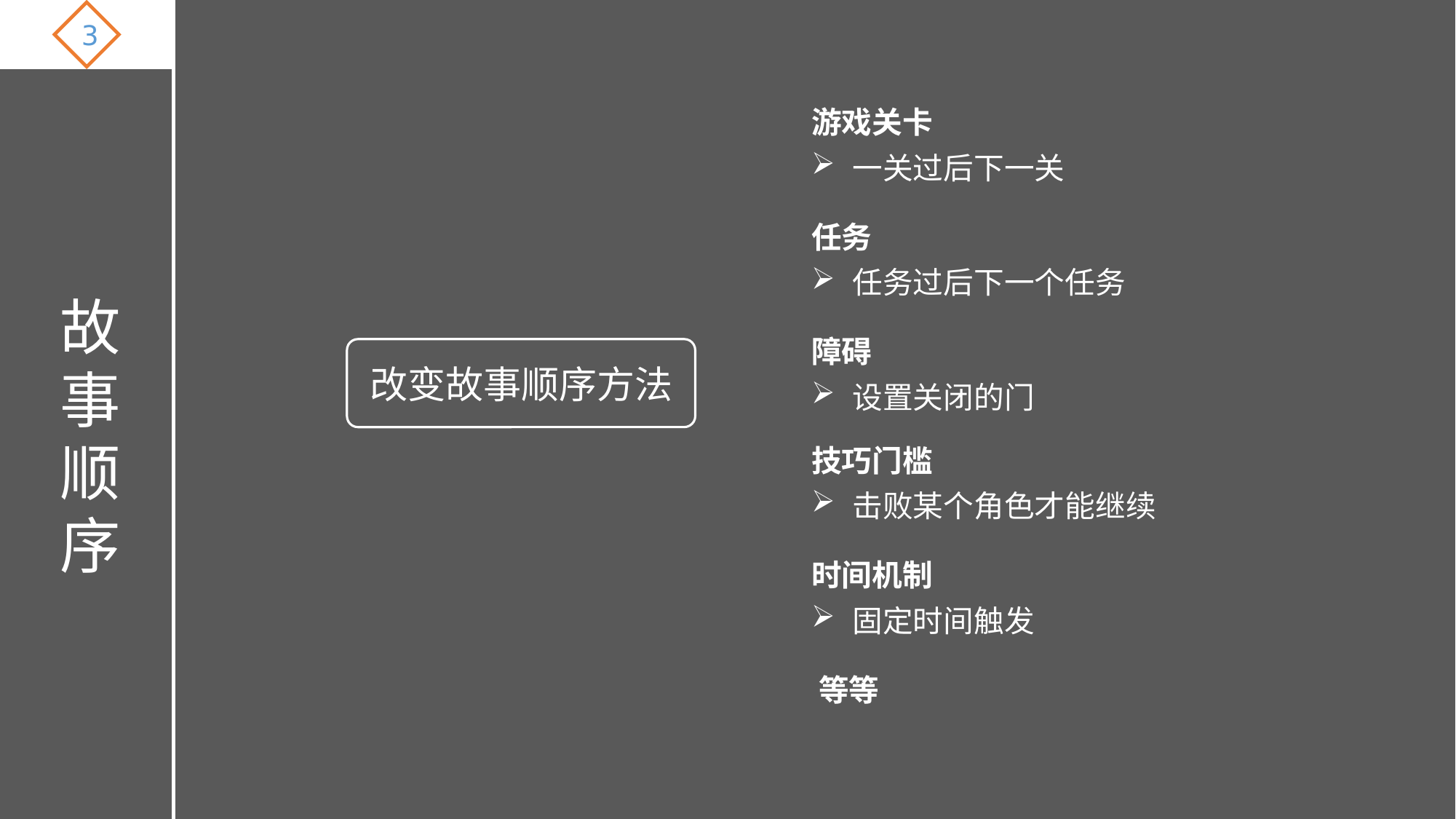

3
游戏关卡
一关过后下一关
任务
任务过后下一个任务
故事顺序
障碍
设置关闭的门
改变故事顺序方法
技巧门槛
击败某个角色才能继续
时间机制
固定时间触发
等等